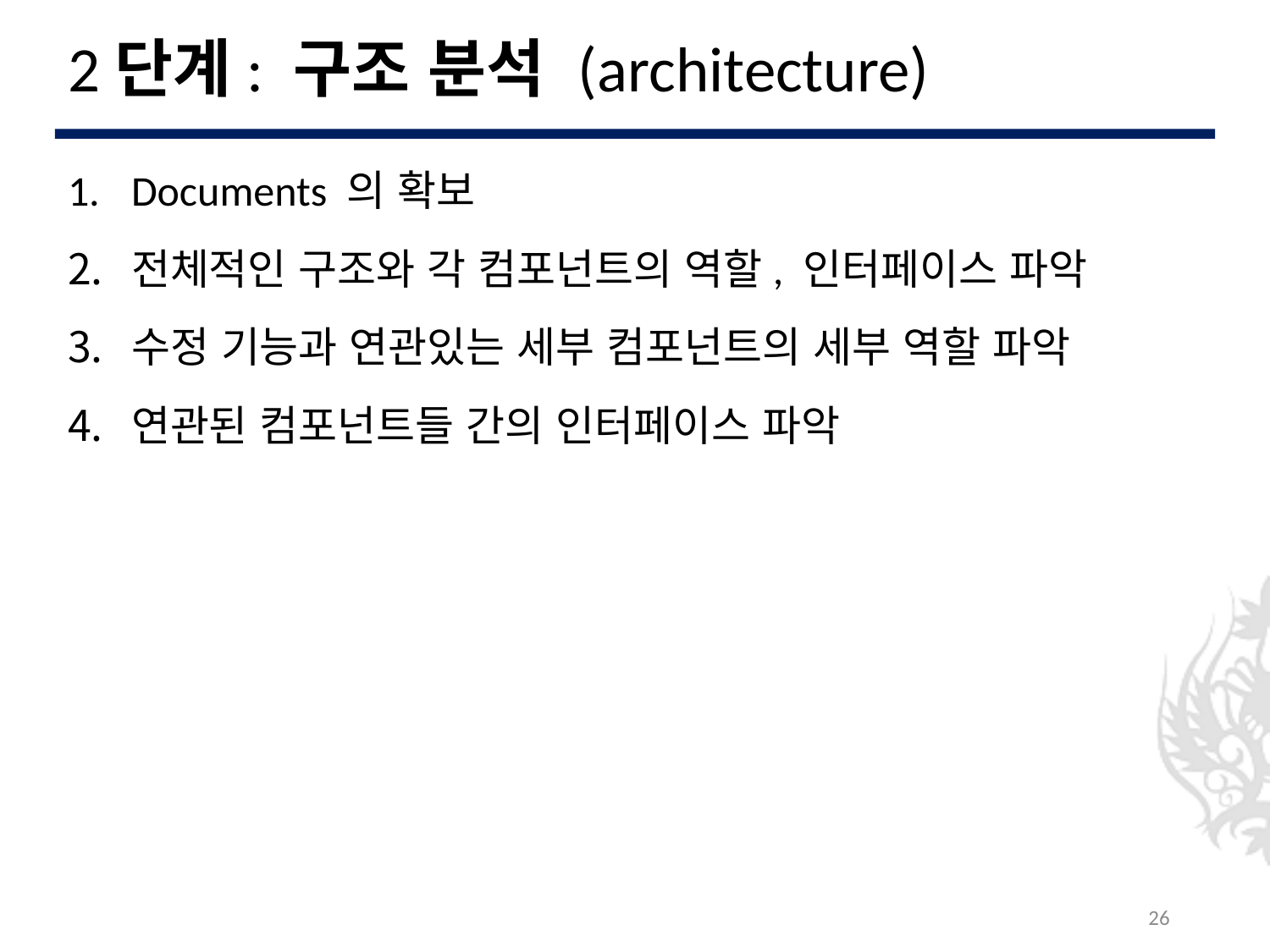

# 2단계: 구조 분석 (architecture)
Documents 의 확보
전체적인 구조와 각 컴포넌트의 역할, 인터페이스 파악
수정 기능과 연관있는 세부 컴포넌트의 세부 역할 파악
연관된 컴포넌트들 간의 인터페이스 파악

26